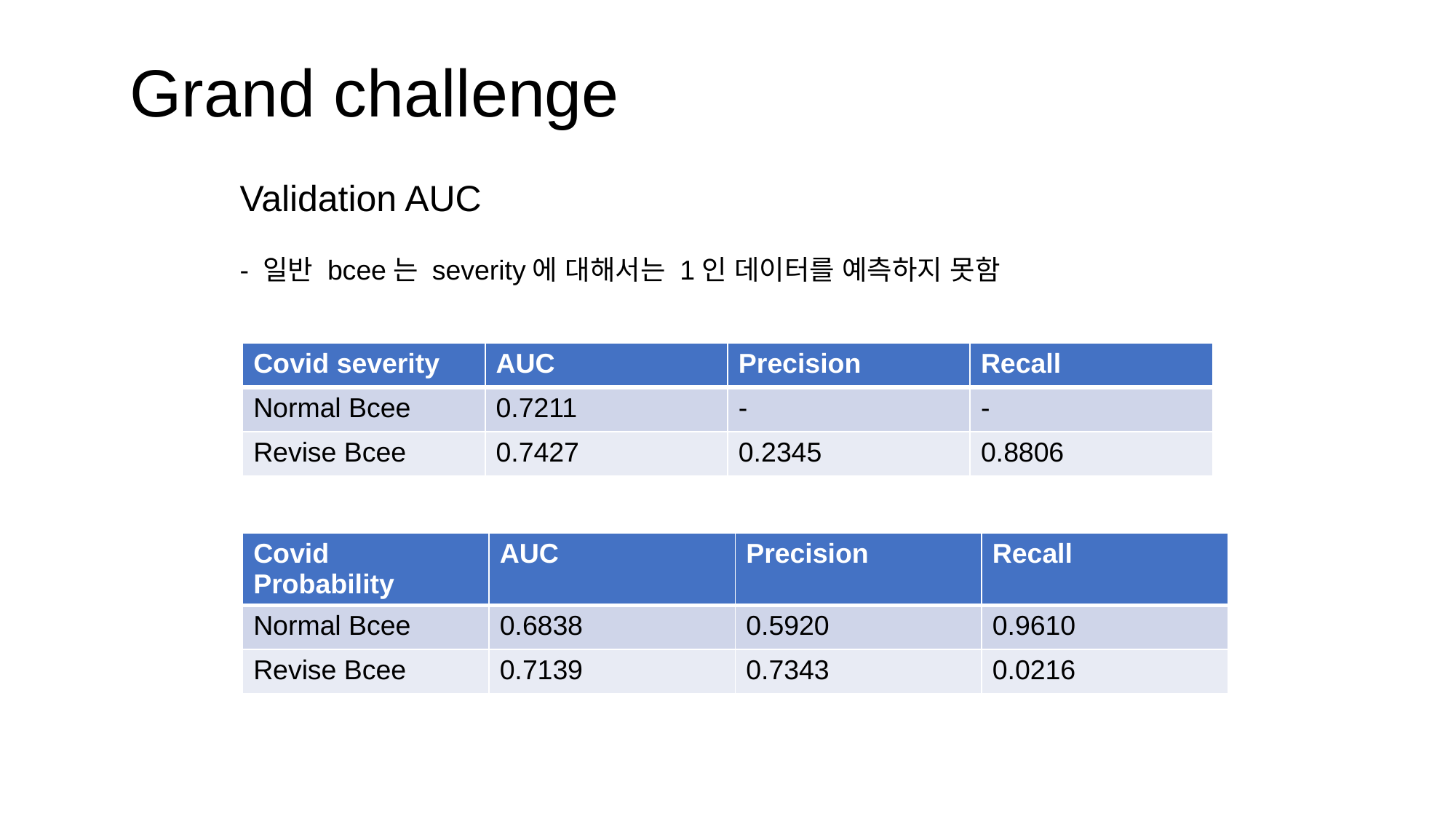

# Grand challenge
Validation AUC
- 일반 bcee는 severity에 대해서는 1인 데이터를 예측하지 못함
| Covid severity | AUC | Precision | Recall |
| --- | --- | --- | --- |
| Normal Bcee | 0.7211 | - | - |
| Revise Bcee | 0.7427 | 0.2345 | 0.8806 |
| Covid Probability | AUC | Precision | Recall |
| --- | --- | --- | --- |
| Normal Bcee | 0.6838 | 0.5920 | 0.9610 |
| Revise Bcee | 0.7139 | 0.7343 | 0.0216 |